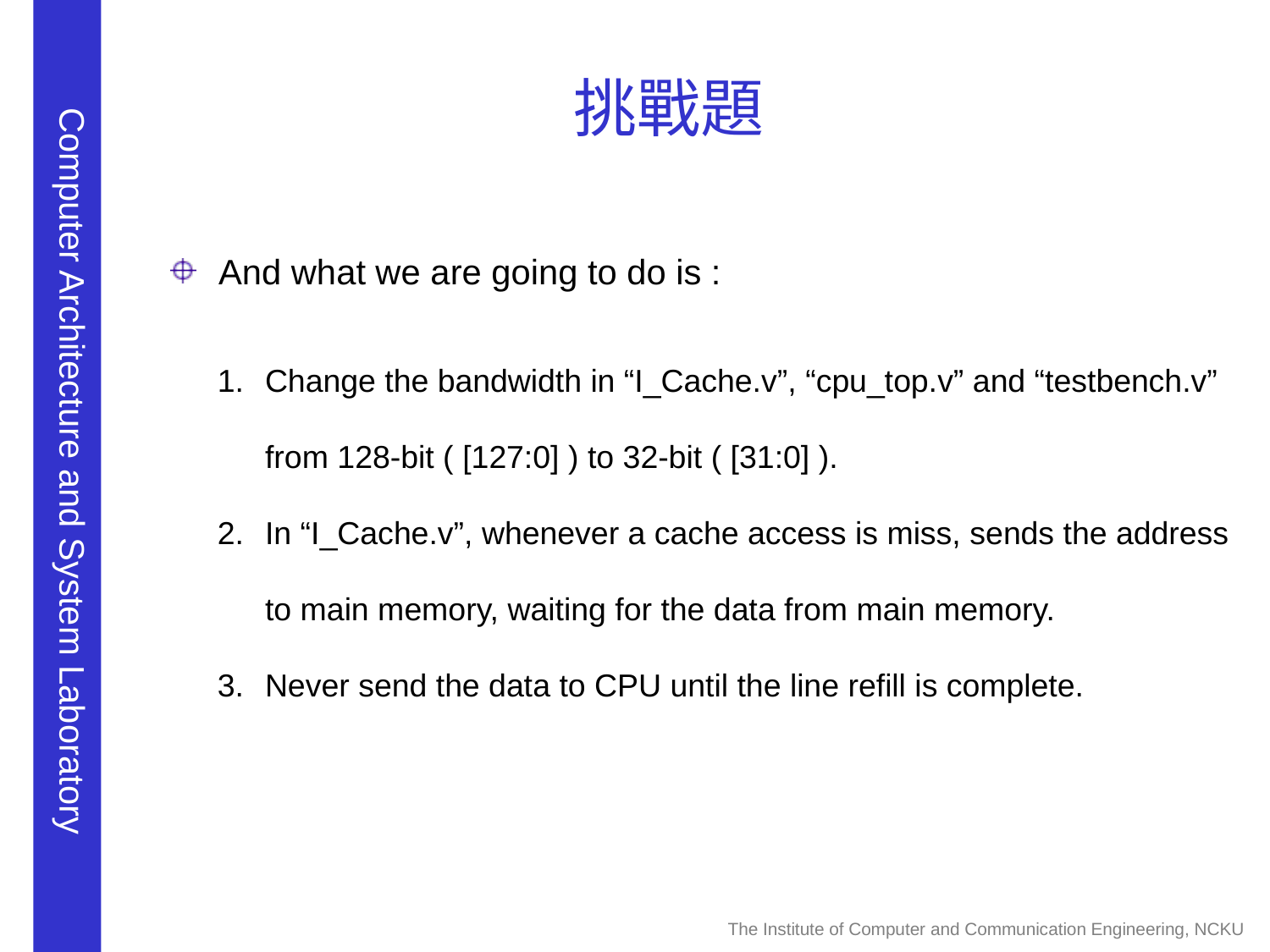

# 挑戰題
And what we are going to do is :

Change the bandwidth in “I_Cache.v”, “cpu_top.v” and “testbench.v” from 128-bit ( [127:0] ) to 32-bit ( [31:0] ).
In “I_Cache.v”, whenever a cache access is miss, sends the address to main memory, waiting for the data from main memory.
Never send the data to CPU until the line refill is complete.